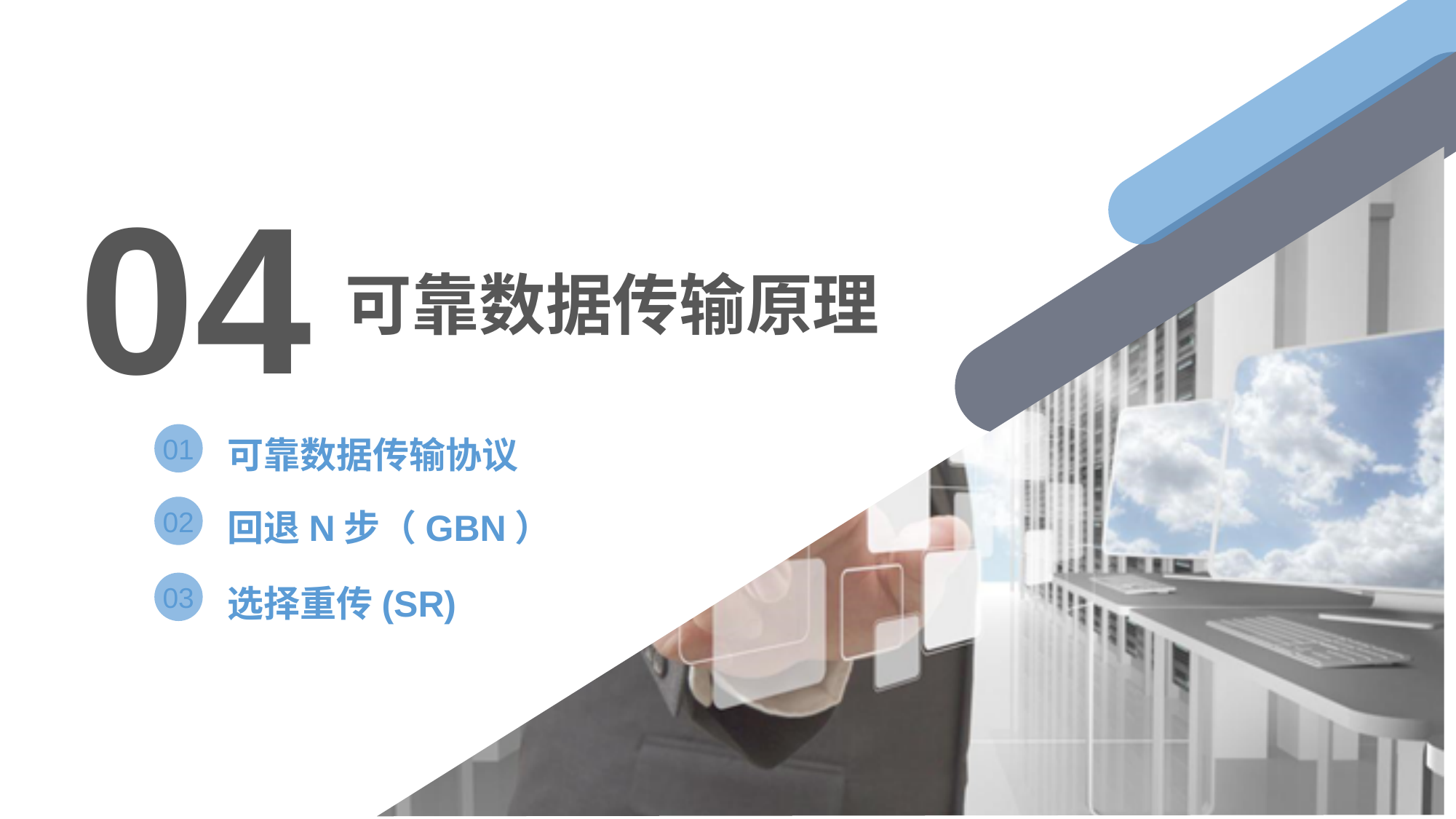

04
可靠数据传输原理
01
可靠数据传输协议
02
回退N步（GBN）
03
选择重传(SR)